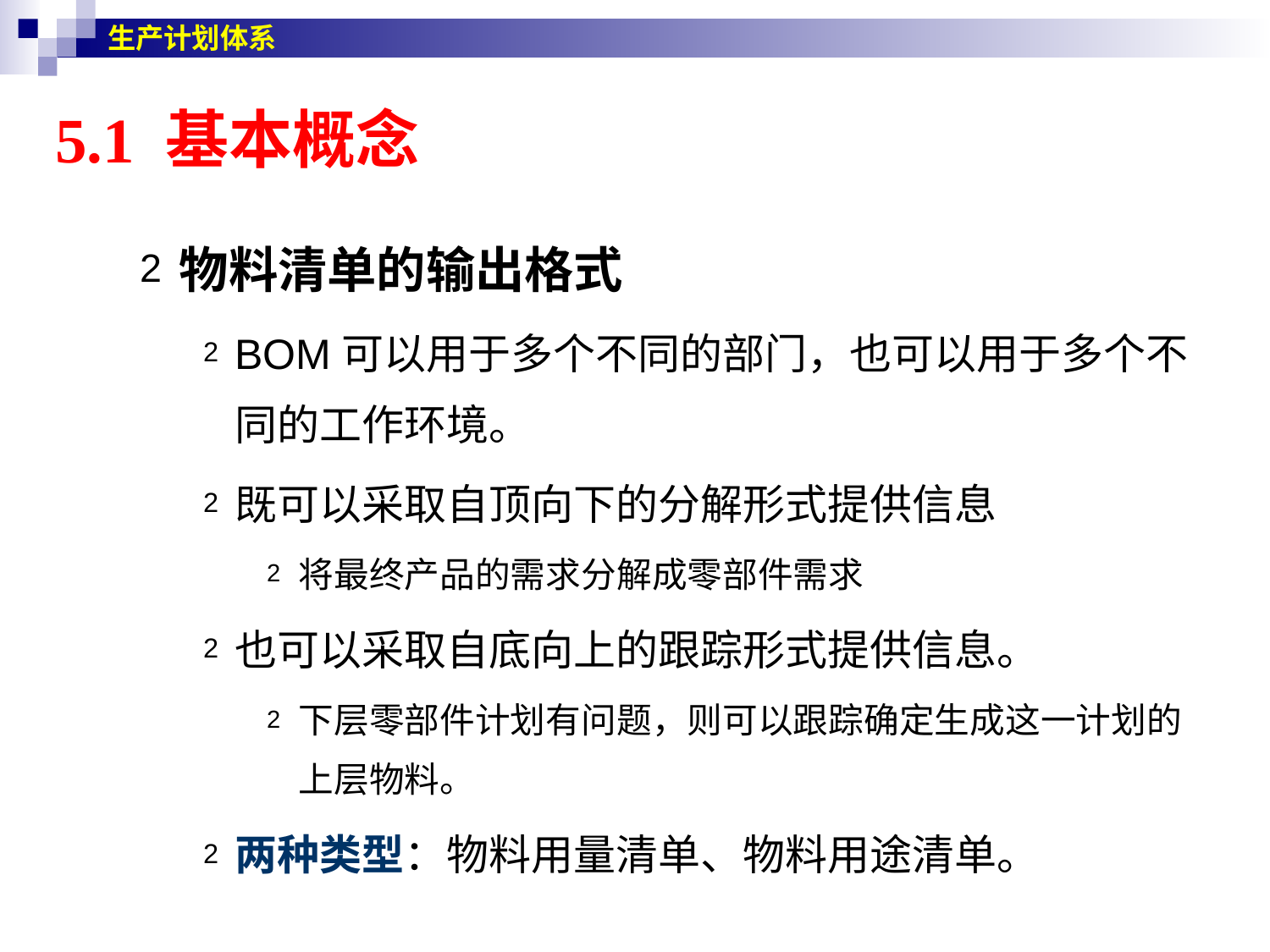

生产计划体系
5.1 基本概念
物料清单的输出格式
BOM可以用于多个不同的部门，也可以用于多个不同的工作环境。
既可以采取自顶向下的分解形式提供信息
将最终产品的需求分解成零部件需求
也可以采取自底向上的跟踪形式提供信息。
下层零部件计划有问题，则可以跟踪确定生成这一计划的上层物料。
两种类型：物料用量清单、物料用途清单。